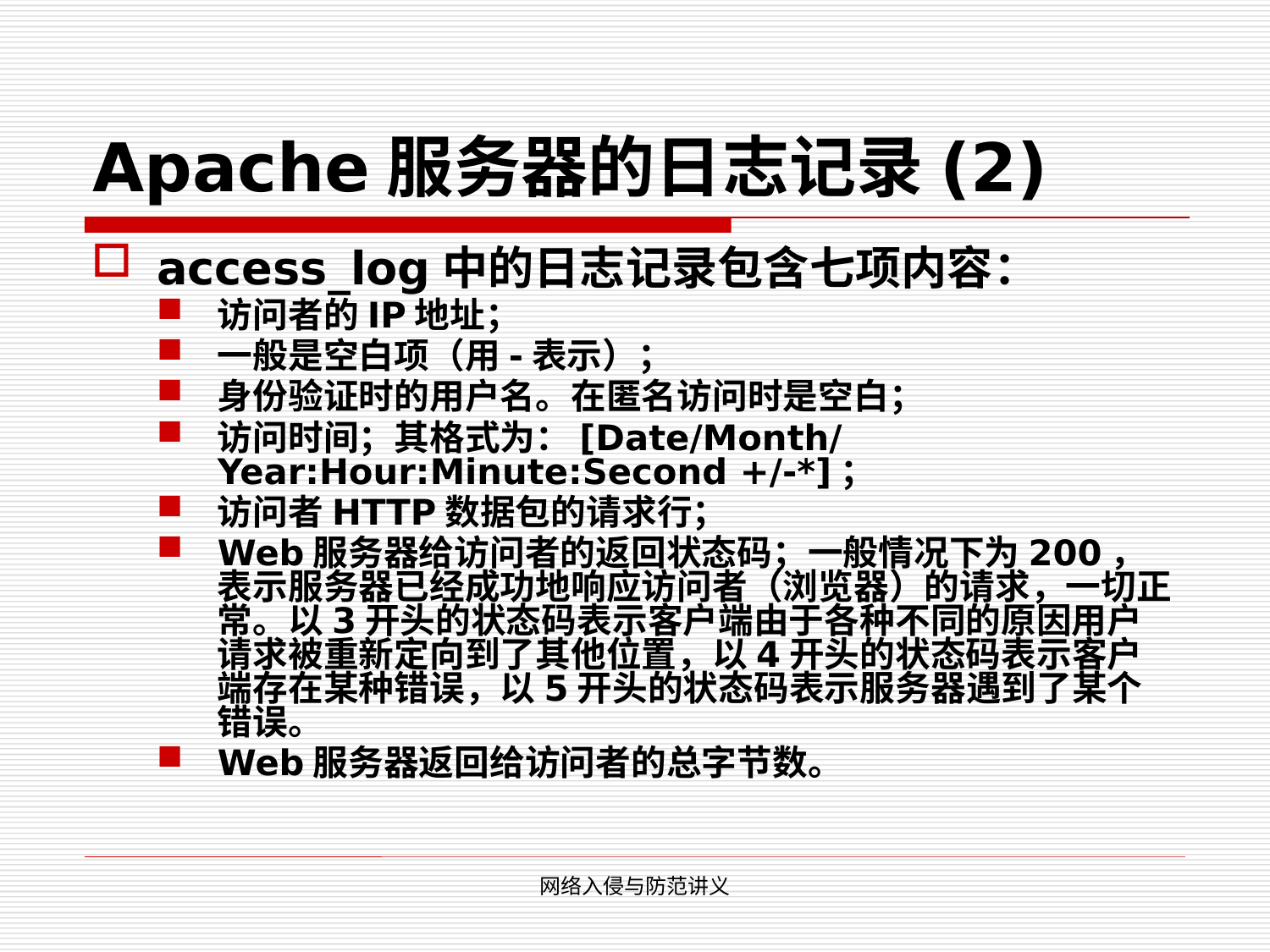

# Apache服务器的日志记录(2)
access_log中的日志记录包含七项内容：
访问者的IP地址；
一般是空白项（用-表示）；
身份验证时的用户名。在匿名访问时是空白；
访问时间；其格式为：[Date/Month/Year:Hour:Minute:Second +/-*]；
访问者HTTP数据包的请求行；
Web服务器给访问者的返回状态码；一般情况下为200，表示服务器已经成功地响应访问者（浏览器）的请求，一切正常。以3开头的状态码表示客户端由于各种不同的原因用户请求被重新定向到了其他位置，以4开头的状态码表示客户端存在某种错误，以5开头的状态码表示服务器遇到了某个错误。
Web服务器返回给访问者的总字节数。
网络入侵与防范讲义
167